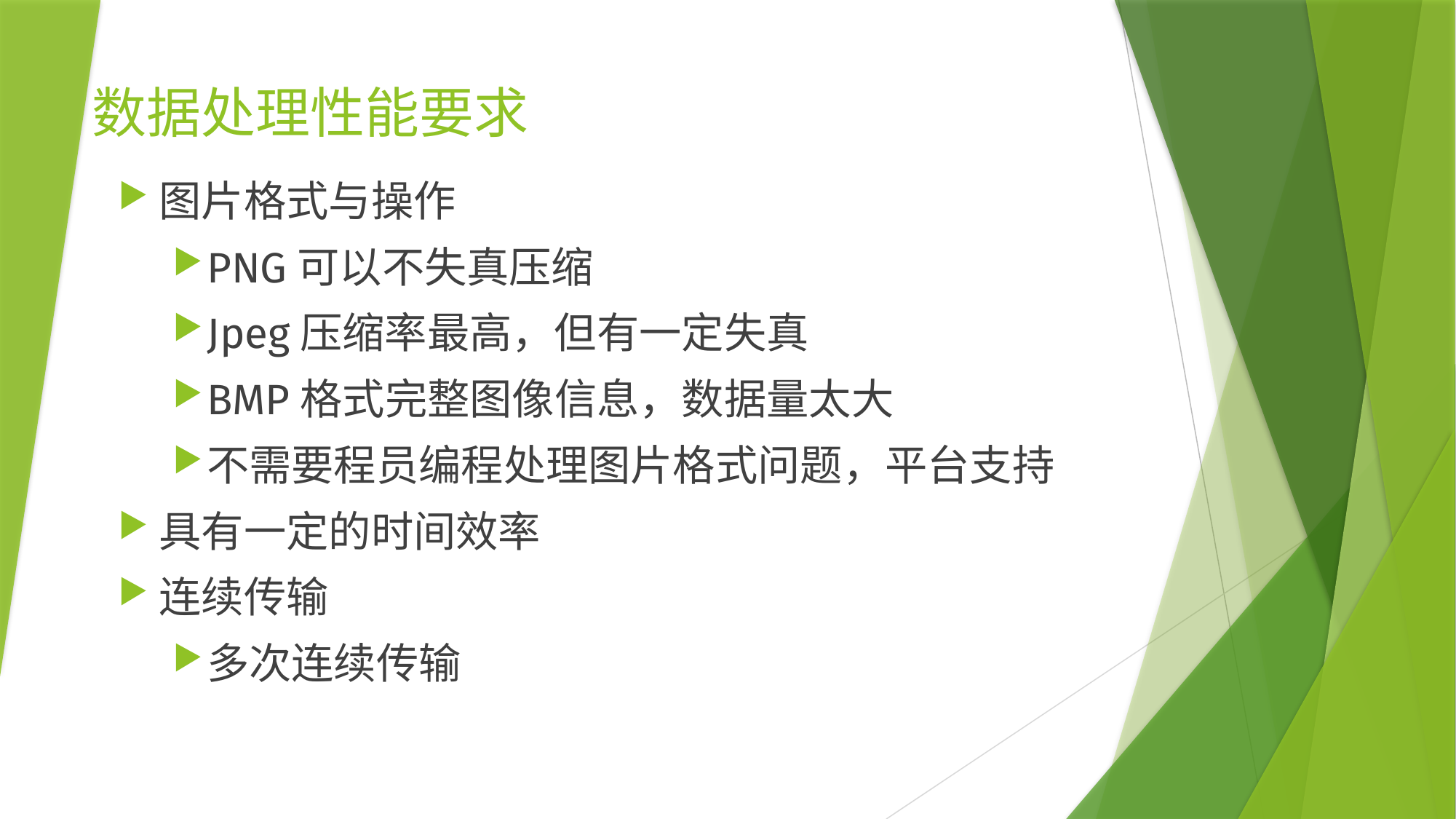

数据处理性能要求
图片格式与操作
PNG可以不失真压缩
Jpeg压缩率最高，但有一定失真
BMP格式完整图像信息，数据量太大
不需要程员编程处理图片格式问题，平台支持
具有一定的时间效率
连续传输
多次连续传输